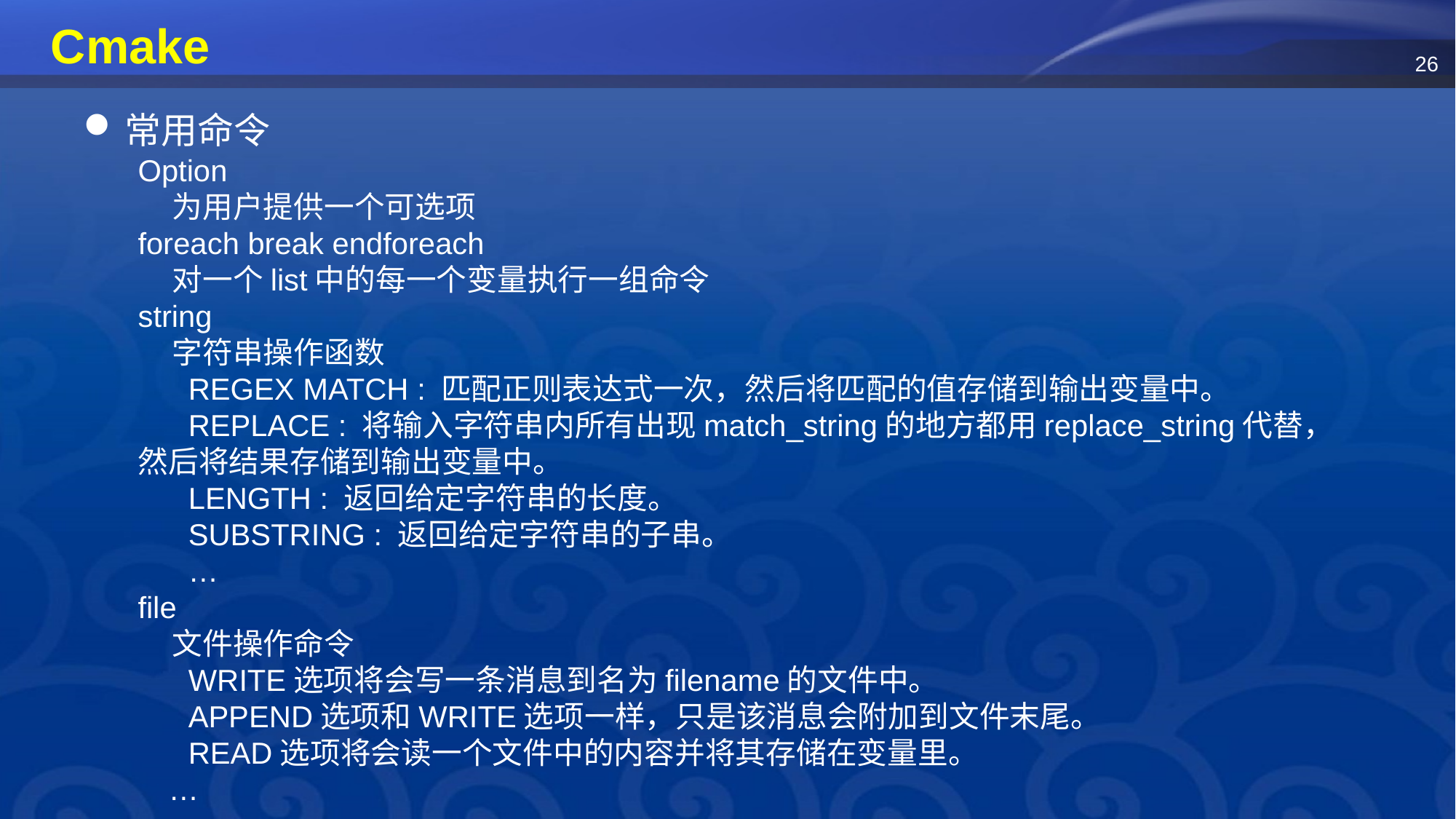

# Cmake
常用命令
Option
    为用户提供一个可选项
foreach break endforeach
    对一个list中的每一个变量执行一组命令
string
    字符串操作函数
      REGEX MATCH : 匹配正则表达式一次，然后将匹配的值存储到输出变量中。
      REPLACE : 将输入字符串内所有出现match_string的地方都用replace_string代替，然后将结果存储到输出变量中。
      LENGTH : 返回给定字符串的长度。
      SUBSTRING : 返回给定字符串的子串。
      …
file
    文件操作命令
      WRITE选项将会写一条消息到名为filename的文件中。
      APPEND选项和WRITE选项一样，只是该消息会附加到文件末尾。
      READ选项将会读一个文件中的内容并将其存储在变量里。
    …